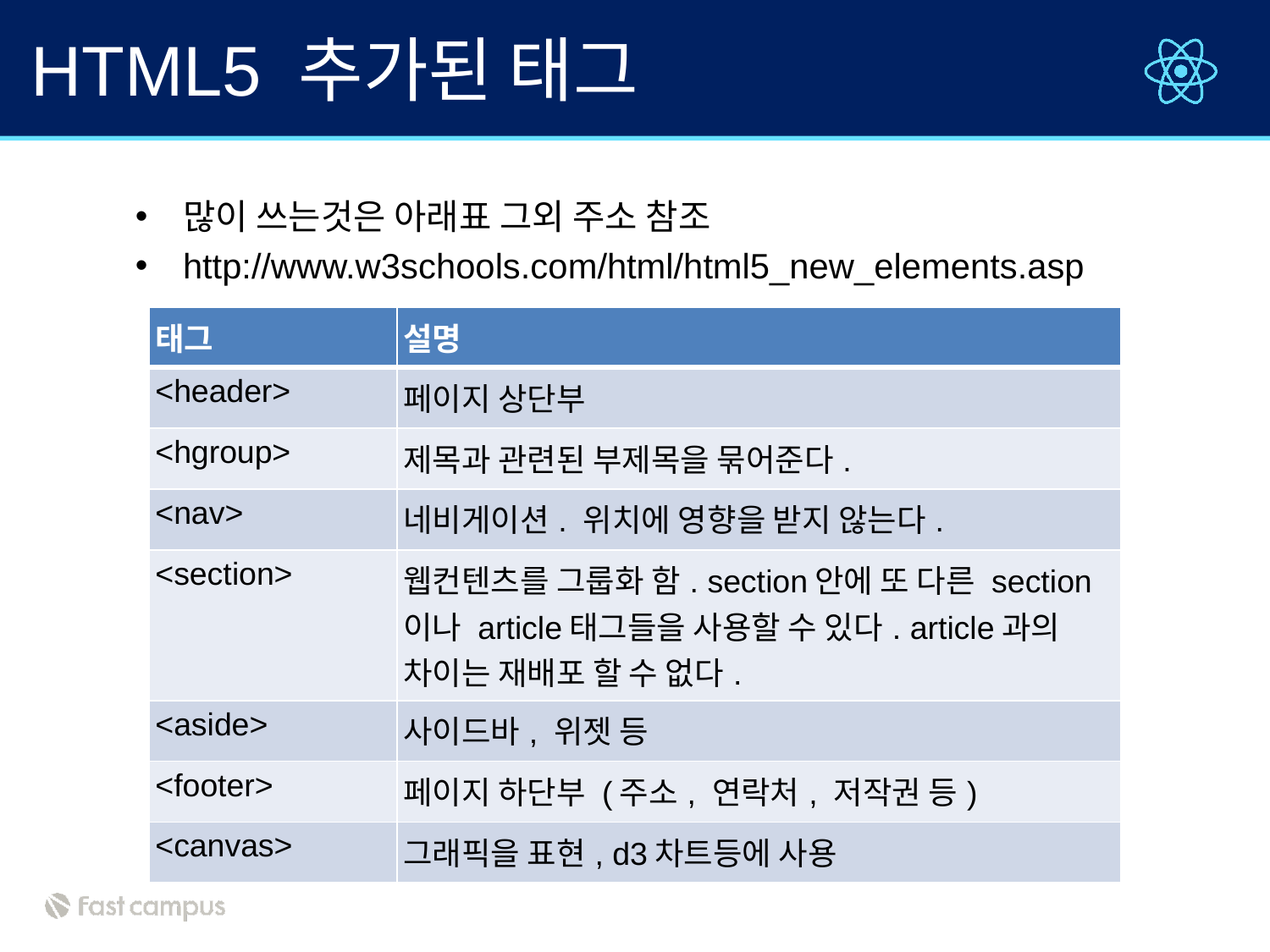

# HTML5 추가된 태그
많이 쓰는것은 아래표 그외 주소 참조
http://www.w3schools.com/html/html5_new_elements.asp
| 태그 | 설명 |
| --- | --- |
| <header> | 페이지 상단부 |
| <hgroup> | 제목과 관련된 부제목을 묶어준다. |
| <nav> | 네비게이션. 위치에 영향을 받지 않는다. |
| <section> | 웹컨텐츠를 그룹화 함. section안에 또 다른 section이나 article태그들을 사용할 수 있다. article과의 차이는 재배포 할 수 없다. |
| <aside> | 사이드바, 위젯 등 |
| <footer> | 페이지 하단부 (주소, 연락처, 저작권 등) |
| <canvas> | 그래픽을 표현, d3차트등에 사용 |